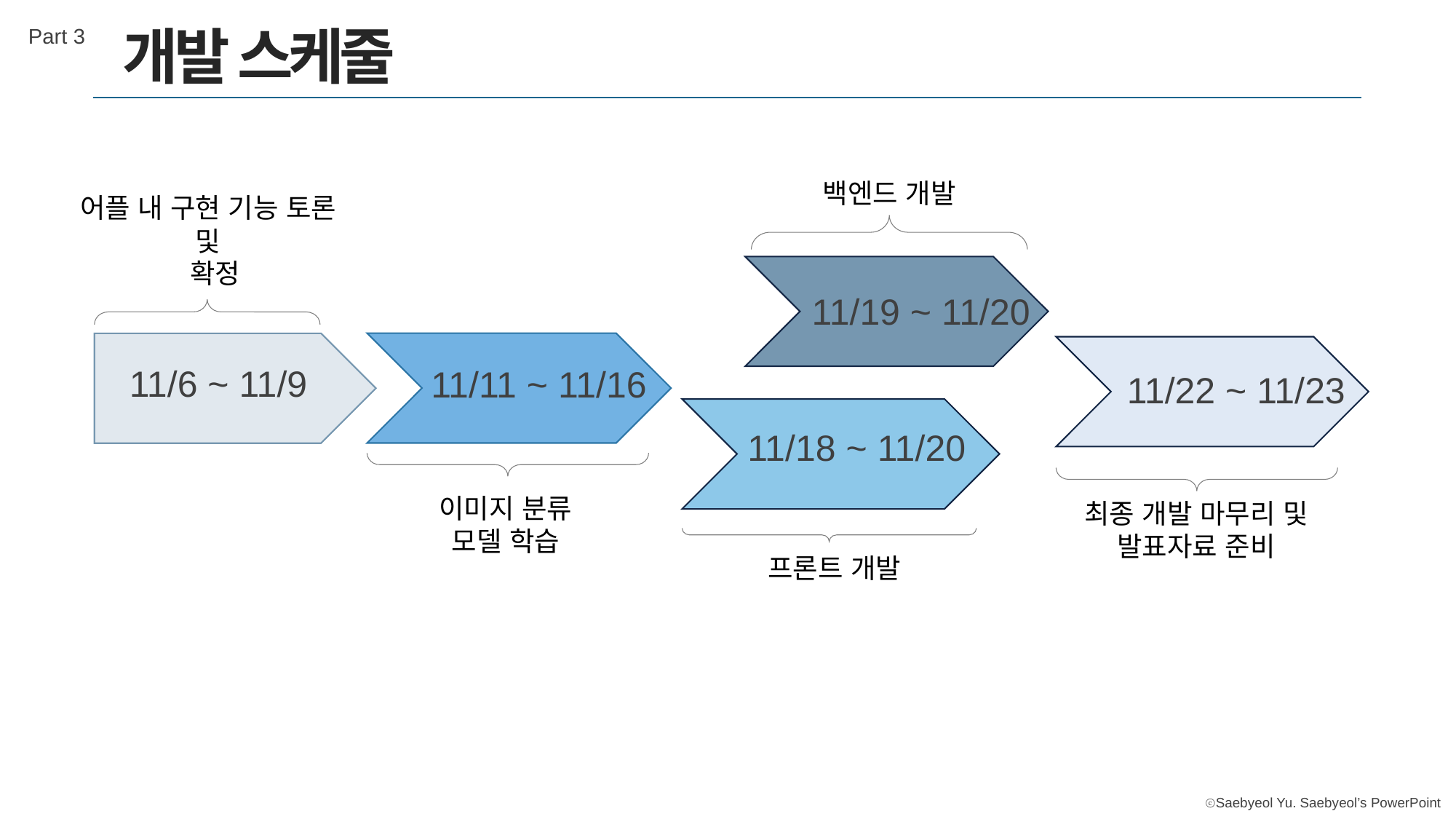

개발 스케줄
Part 3

백엔드 개발
어플 내 구현 기능 토론 및
 확정

11/19 ~ 11/20

11/6 ~ 11/9
11/11 ~ 11/16
11/22 ~ 11/23

내용을 입력하세요
11/18 ~ 11/20
이미지 분류 모델 학습
최종 개발 마무리 및
발표자료 준비
프론트 개발